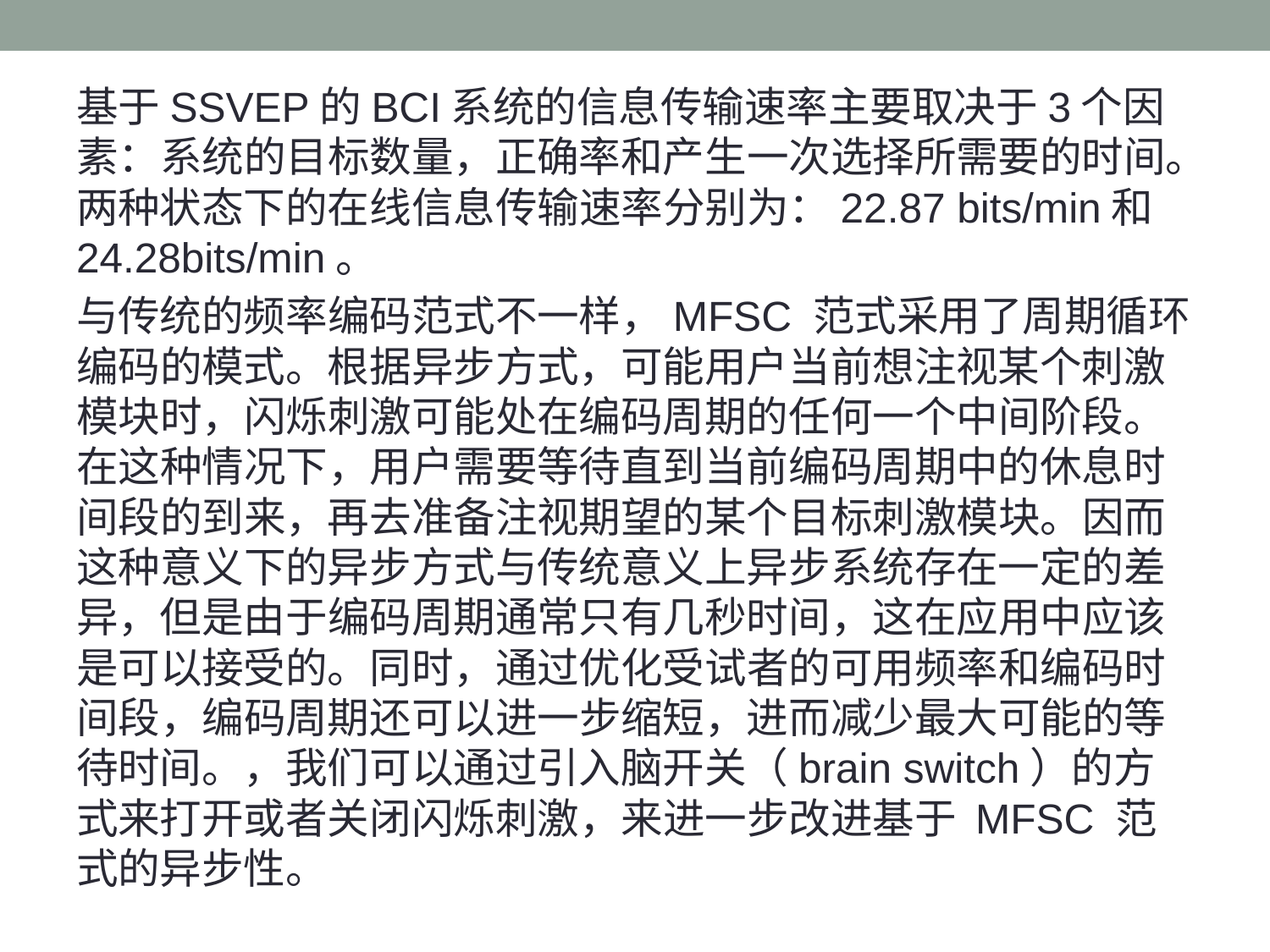

#
基于SSVEP的BCI系统的信息传输速率主要取决于3个因素：系统的目标数量，正确率和产生一次选择所需要的时间。两种状态下的在线信息传输速率分别为：22.87 bits/min和24.28bits/min。
与传统的频率编码范式不一样，MFSC 范式采用了周期循环编码的模式。根据异步方式，可能用户当前想注视某个刺激模块时，闪烁刺激可能处在编码周期的任何一个中间阶段。在这种情况下，用户需要等待直到当前编码周期中的休息时间段的到来，再去准备注视期望的某个目标刺激模块。因而这种意义下的异步方式与传统意义上异步系统存在一定的差异，但是由于编码周期通常只有几秒时间，这在应用中应该是可以接受的。同时，通过优化受试者的可用频率和编码时间段，编码周期还可以进一步缩短，进而减少最大可能的等待时间。，我们可以通过引入脑开关（brain switch）的方式来打开或者关闭闪烁刺激，来进一步改进基于 MFSC 范式的异步性。